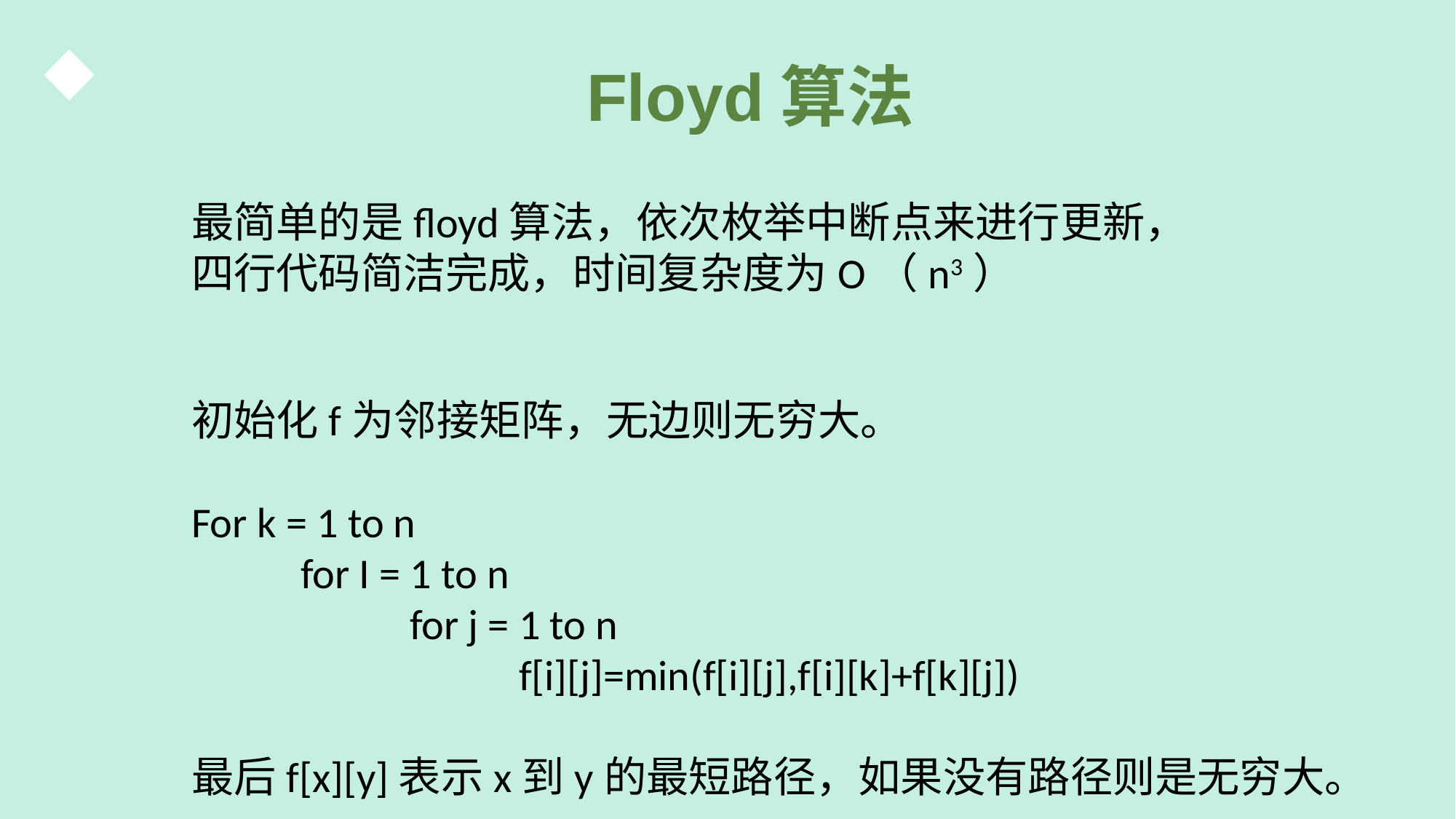

Floyd算法
最简单的是floyd算法，依次枚举中断点来进行更新， 四行代码简洁完成，时间复杂度为O（n3）
初始化f为邻接矩阵，无边则无穷大。

For k = 1 to n
	for I = 1 to n
		for j = 1 to n
			f[i][j]=min(f[i][j],f[i][k]+f[k][j])

最后f[x][y]表示x到y的最短路径，如果没有路径则是无穷大。